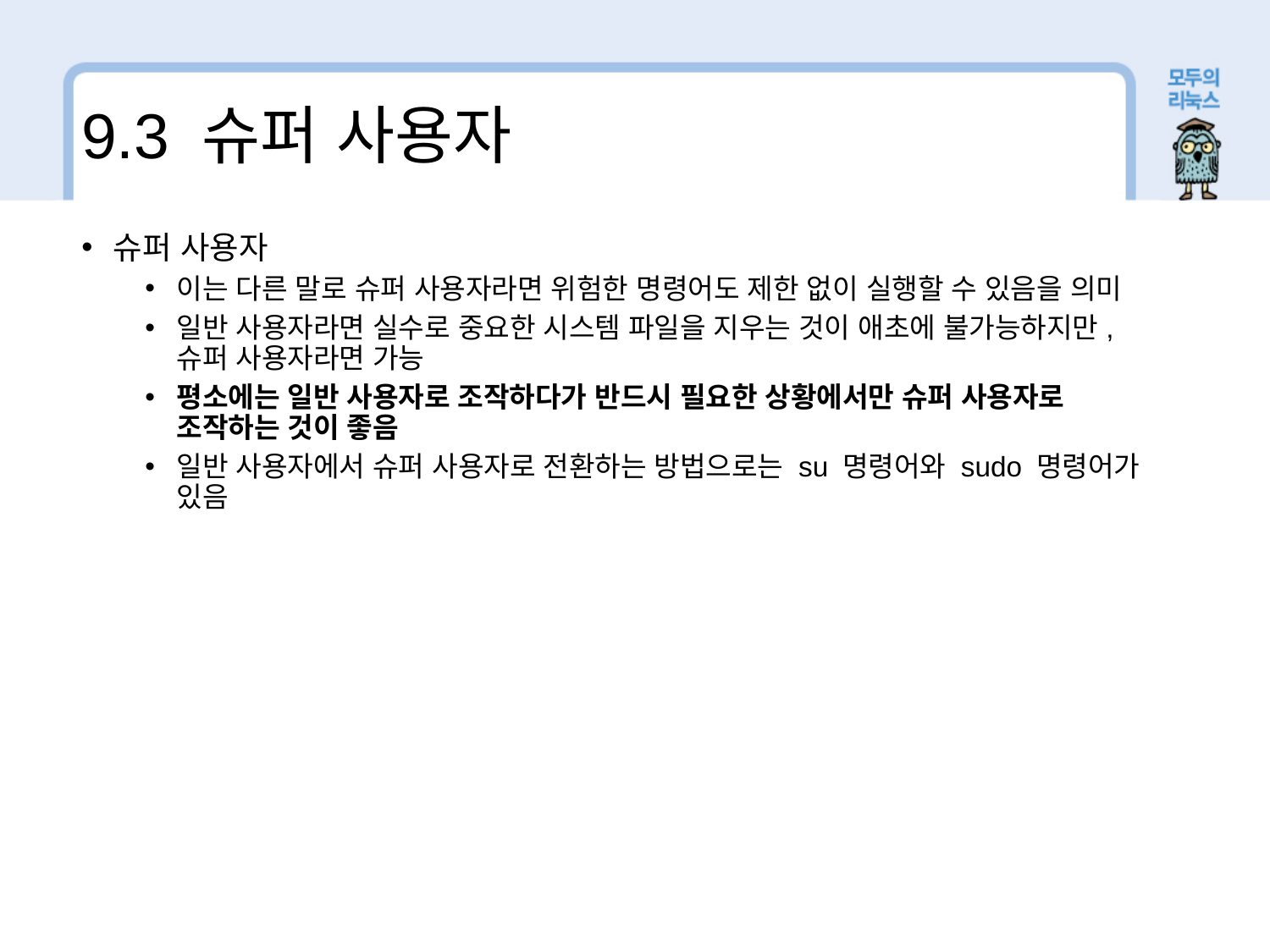

9.3 슈퍼 사용자
슈퍼 사용자
이는 다른 말로 슈퍼 사용자라면 위험한 명령어도 제한 없이 실행할 수 있음을 의미
일반 사용자라면 실수로 중요한 시스템 파일을 지우는 것이 애초에 불가능하지만, 슈퍼 사용자라면 가능
평소에는 일반 사용자로 조작하다가 반드시 필요한 상황에서만 슈퍼 사용자로 조작하는 것이 좋음
일반 사용자에서 슈퍼 사용자로 전환하는 방법으로는 su 명령어와 sudo 명령어가 있음